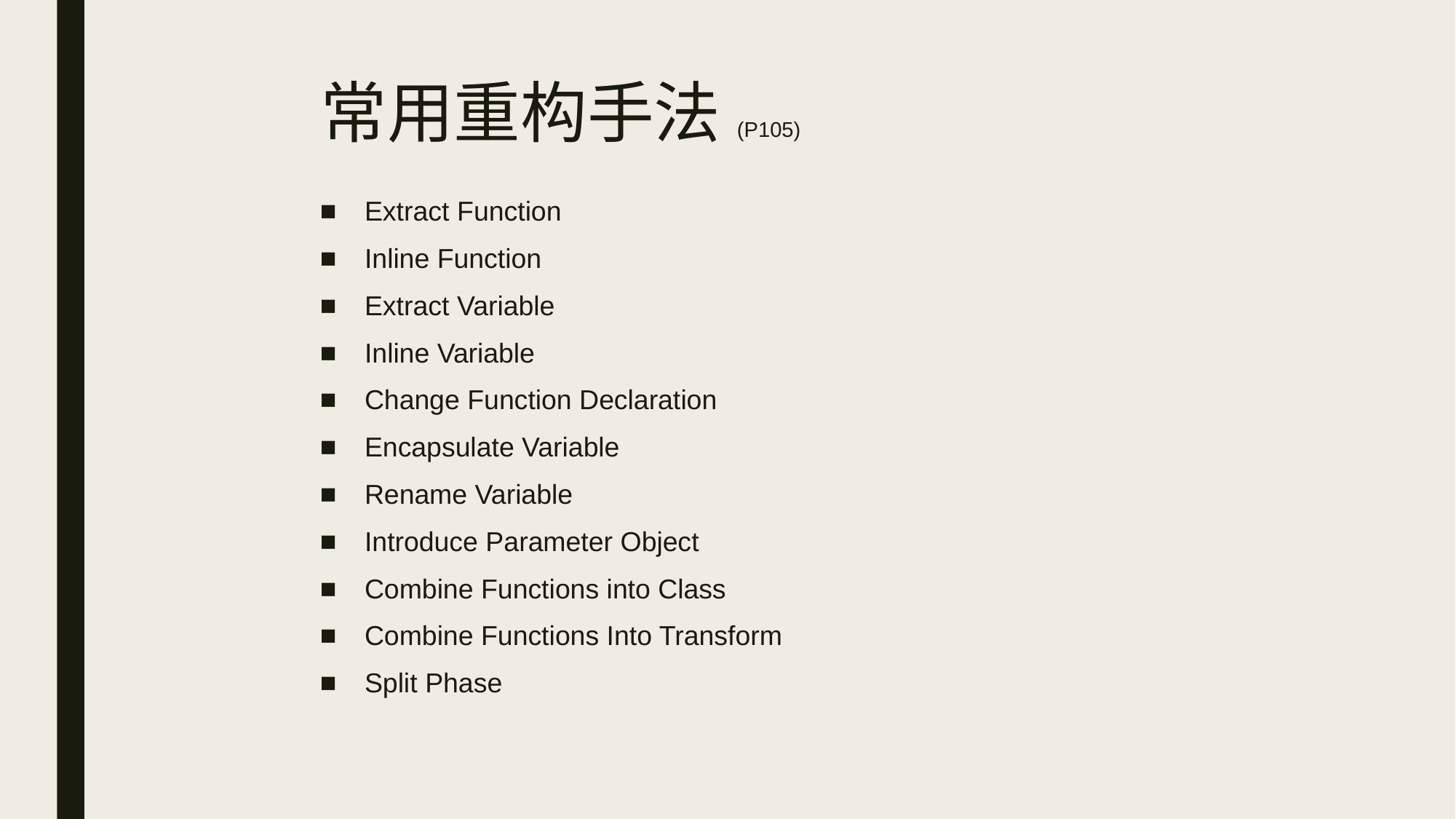

# 常用重构手法(P105)
Extract Function
Inline Function
Extract Variable
Inline Variable
Change Function Declaration
Encapsulate Variable
Rename Variable
Introduce Parameter Object
Combine Functions into Class
Combine Functions Into Transform
Split Phase